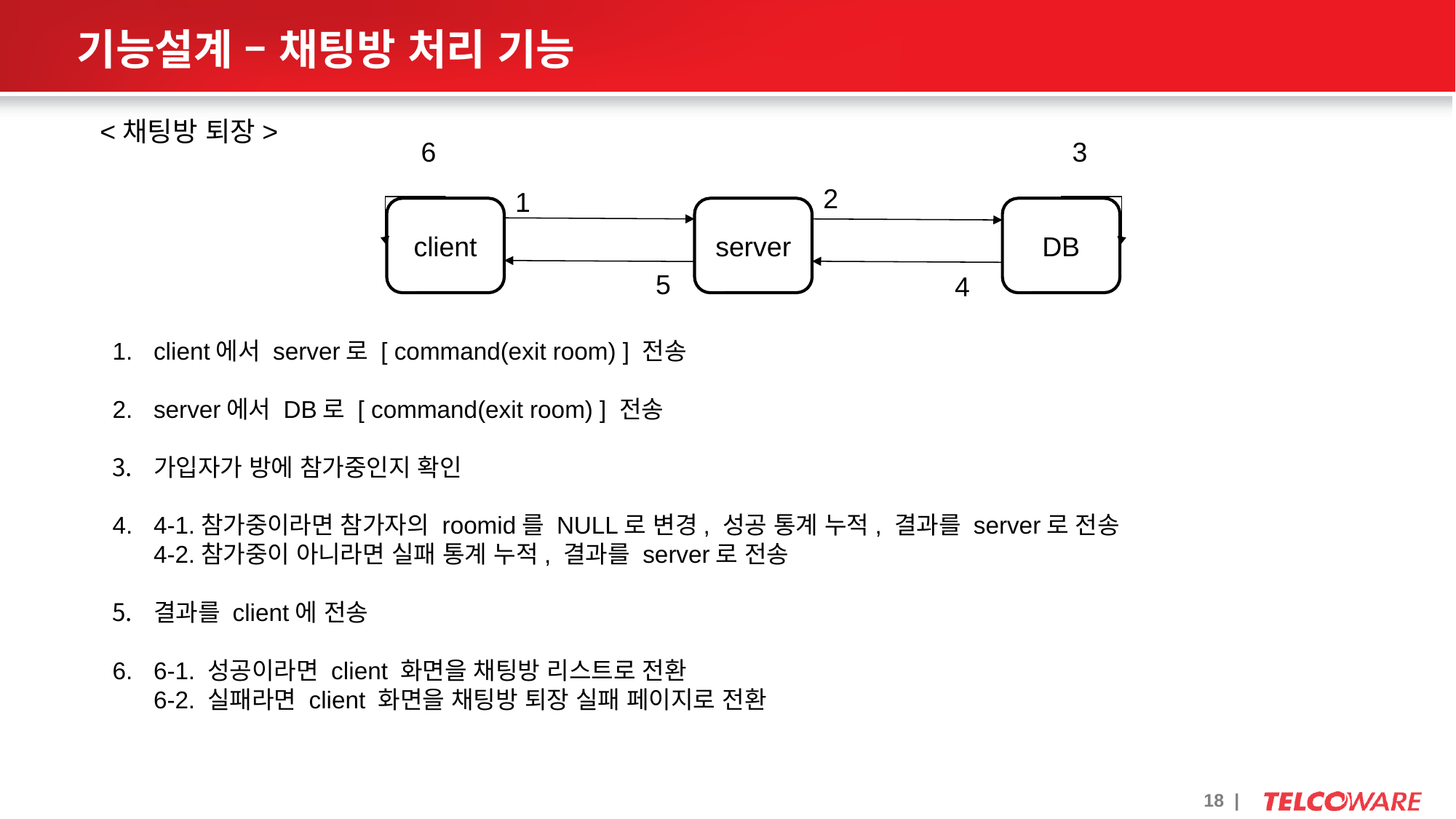

기능설계 – 채팅방 처리 기능
<채팅방 퇴장>
6
3
2
1
client
server
DB
5
4
client에서 server로 [ command(exit room) ] 전송
server에서 DB로 [ command(exit room) ] 전송
가입자가 방에 참가중인지 확인
4-1.참가중이라면 참가자의 roomid를 NULL로 변경, 성공 통계 누적, 결과를 server로 전송
4-2.참가중이 아니라면 실패 통계 누적, 결과를 server로 전송
결과를 client에 전송
6-1. 성공이라면 client 화면을 채팅방 리스트로 전환
6-2. 실패라면 client 화면을 채팅방 퇴장 실패 페이지로 전환